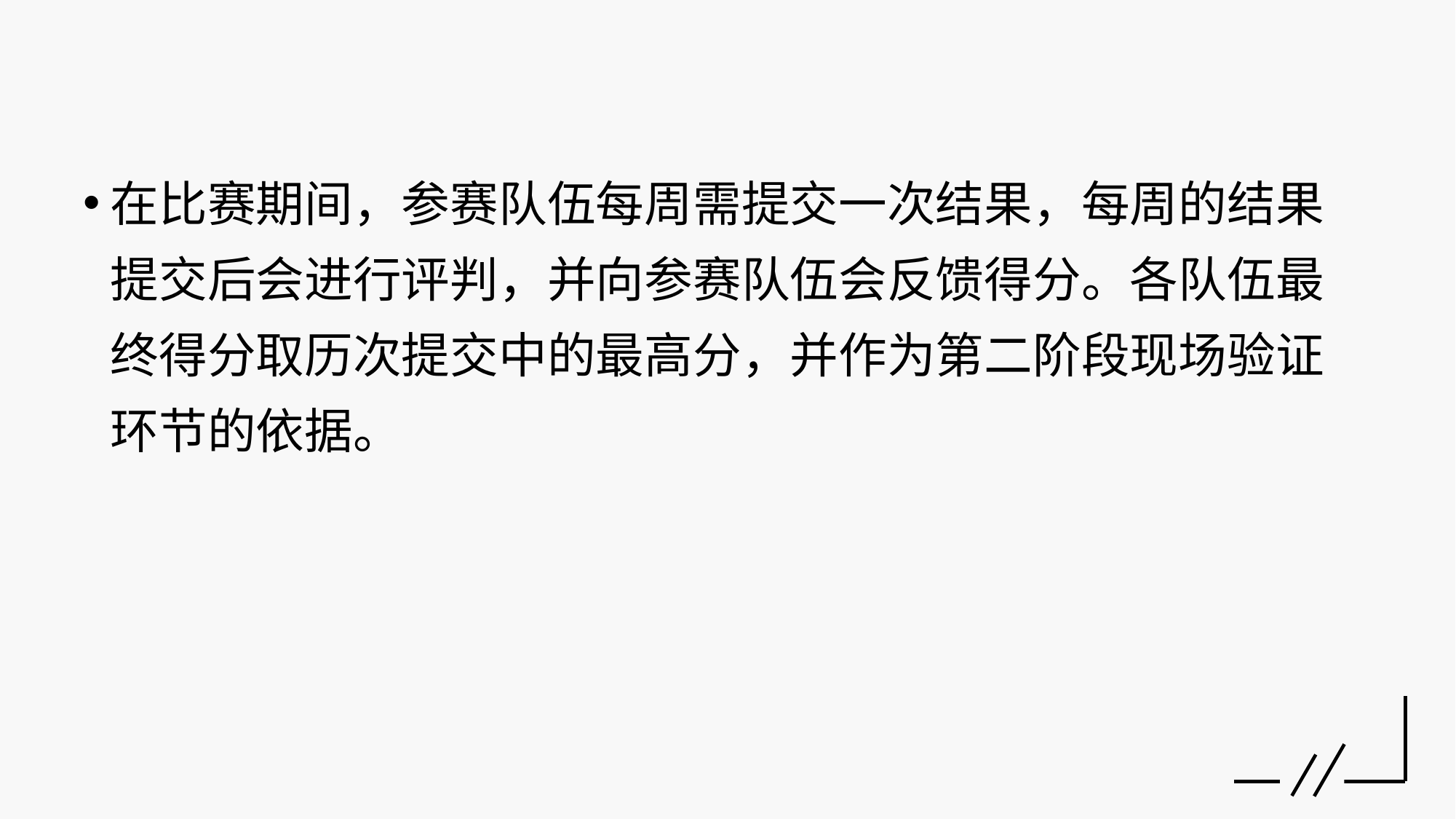

#
在比赛期间，参赛队伍每周需提交一次结果，每周的结果提交后会进行评判，并向参赛队伍会反馈得分。各队伍最终得分取历次提交中的最高分，并作为第二阶段现场验证环节的依据。